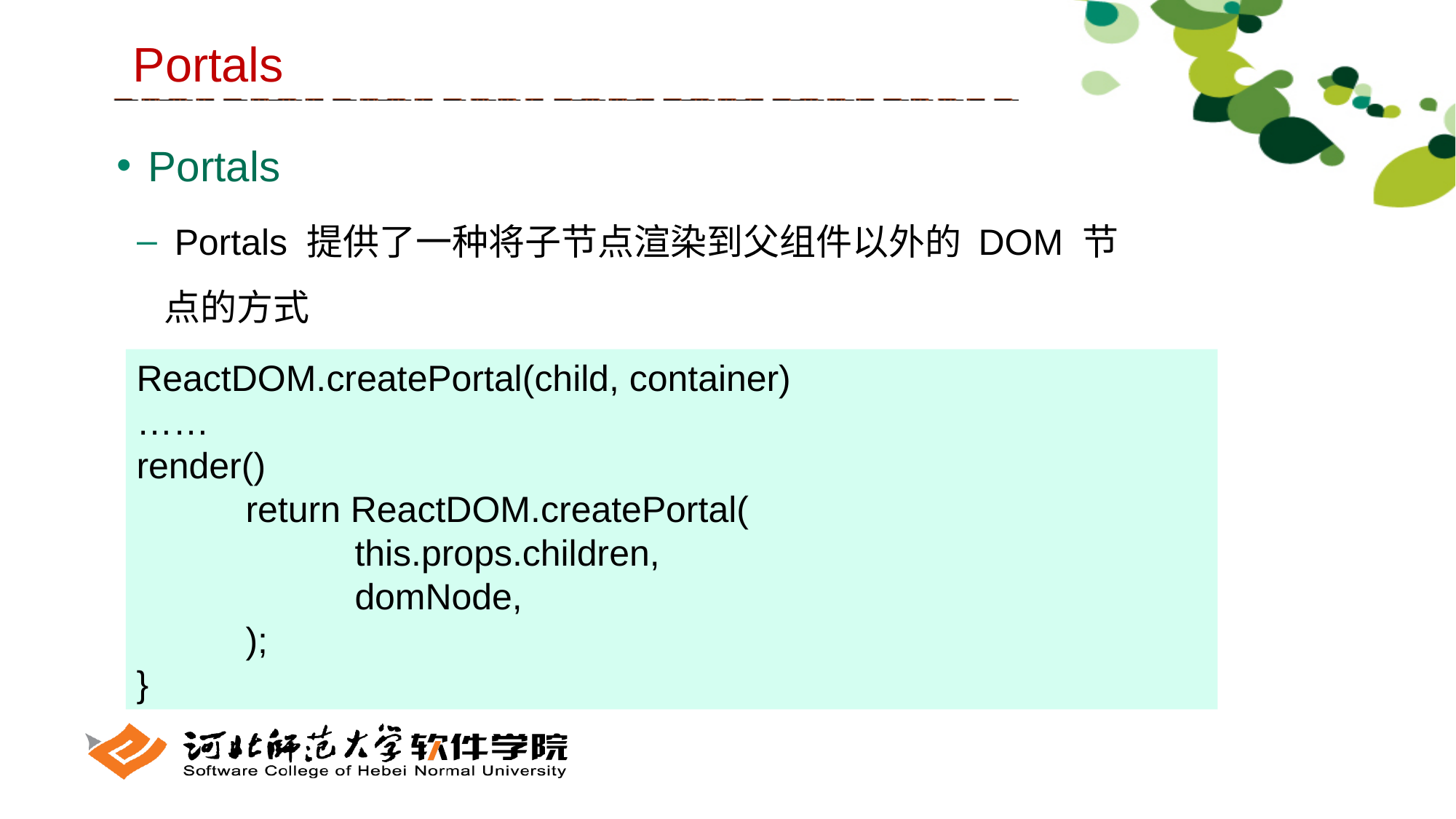

Portals
 Portals
 Portals 提供了一种将子节点渲染到父组件以外的 DOM 节点的方式
ReactDOM.createPortal(child, container)
……
render()
	return ReactDOM.createPortal(
		this.props.children,
		domNode,
	);
}